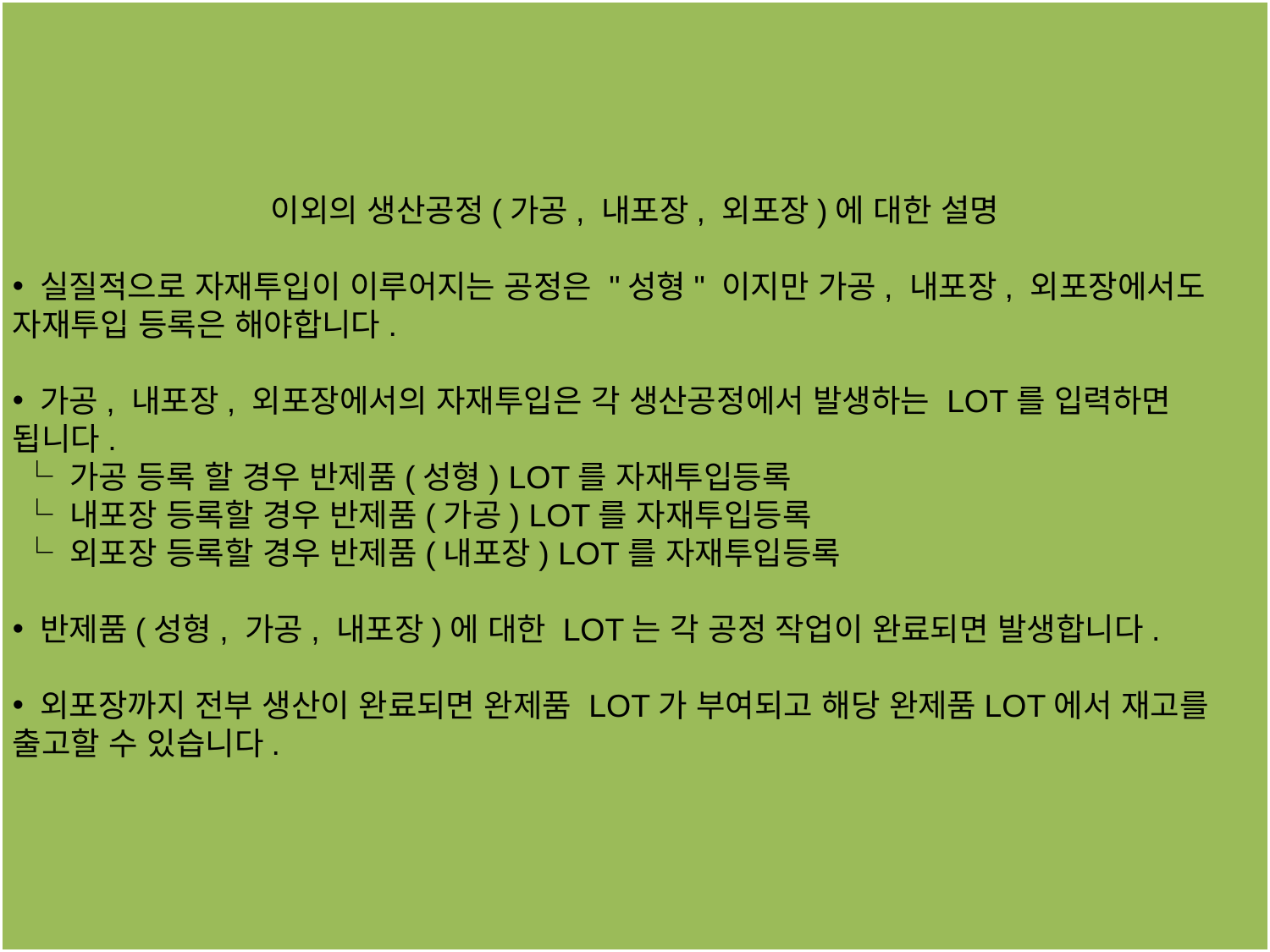

이외의 생산공정(가공, 내포장, 외포장)에 대한 설명

 실질적으로 자재투입이 이루어지는 공정은 "성형" 이지만 가공, 내포장, 외포장에서도 자재투입 등록은 해야합니다.

 가공, 내포장, 외포장에서의 자재투입은 각 생산공정에서 발생하는 LOT를 입력하면 됩니다.
 └ 가공 등록 할 경우 반제품(성형) LOT를 자재투입등록
 └ 내포장 등록할 경우 반제품(가공) LOT를 자재투입등록
 └ 외포장 등록할 경우 반제품(내포장) LOT를 자재투입등록

 반제품(성형, 가공, 내포장)에 대한 LOT는 각 공정 작업이 완료되면 발생합니다.

 외포장까지 전부 생산이 완료되면 완제품 LOT가 부여되고 해당 완제품LOT에서 재고를 출고할 수 있습니다.